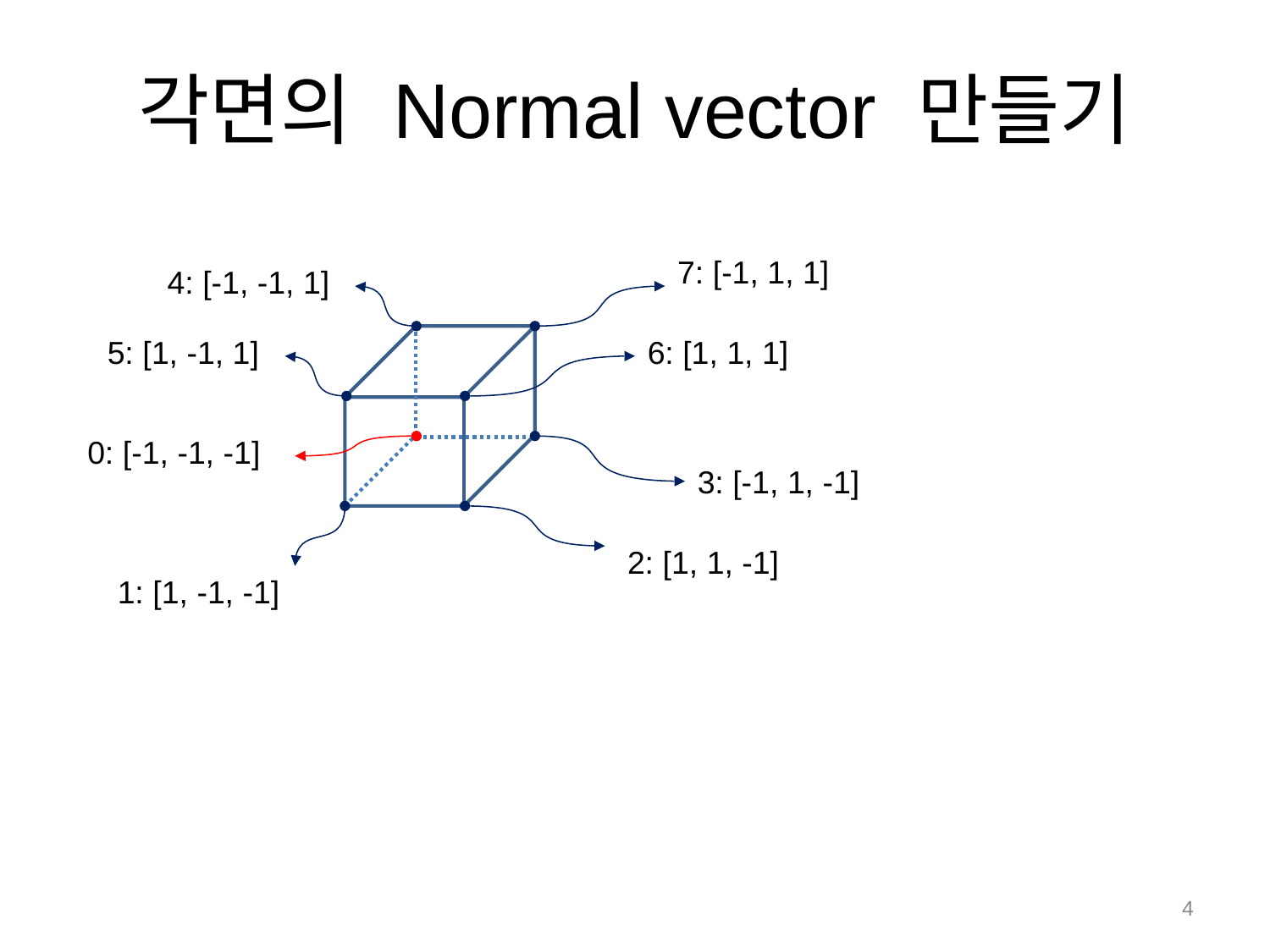

# 각면의 Normal vector 만들기
7: [-1, 1, 1]
4: [-1, -1, 1]
5: [1, -1, 1]

6: [1, 1, 1]
0: [-1, -1, -1]
3: [-1, 1, -1]
2: [1, 1, -1]
1: [1, -1, -1]
4